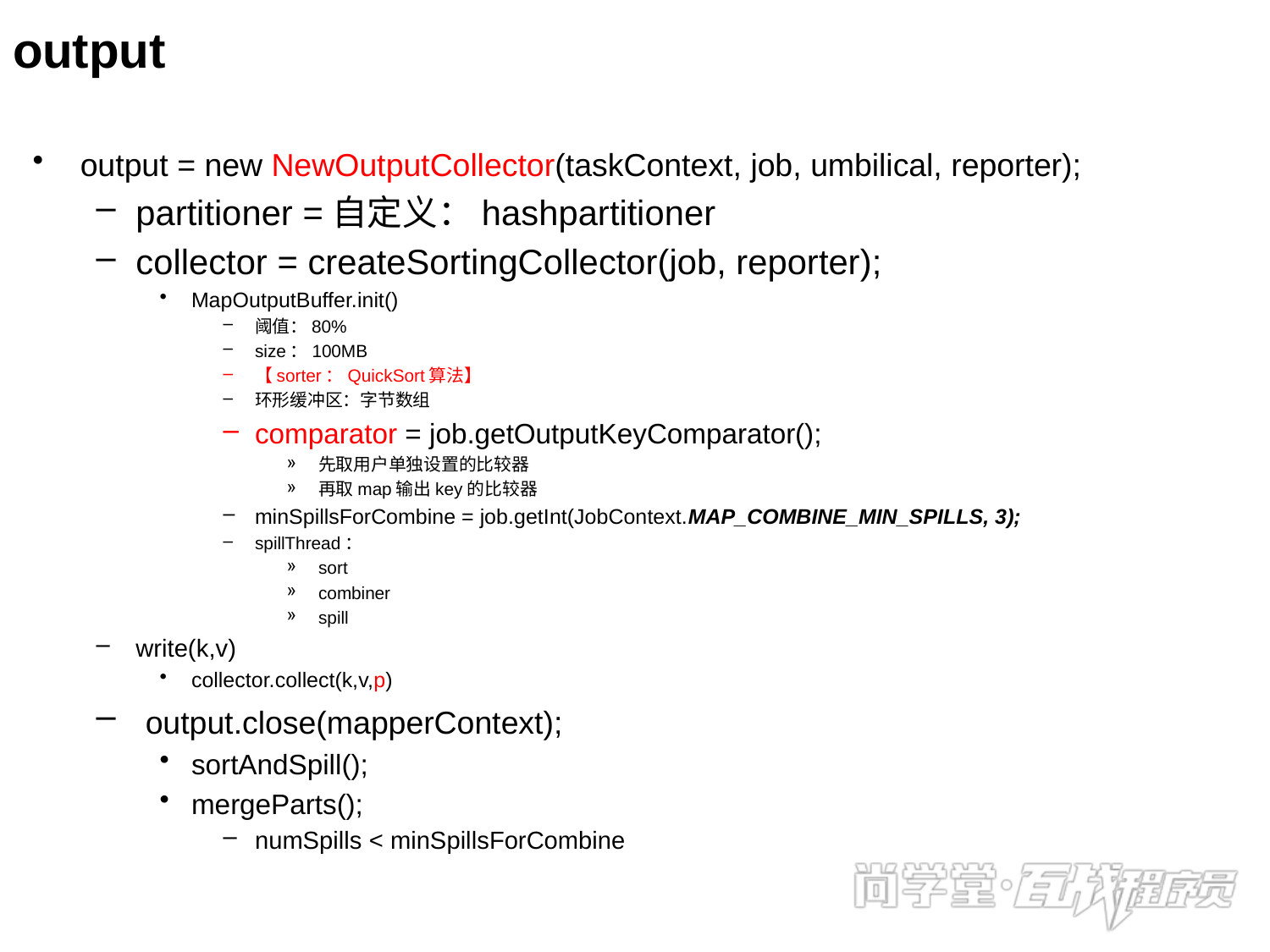

# output
output = new NewOutputCollector(taskContext, job, umbilical, reporter);
partitioner =自定义：hashpartitioner
collector = createSortingCollector(job, reporter);
MapOutputBuffer.init()
阈值：80%
size：100MB
【sorter：QuickSort算法】
环形缓冲区：字节数组
comparator = job.getOutputKeyComparator();
先取用户单独设置的比较器
再取map输出key的比较器
minSpillsForCombine = job.getInt(JobContext.MAP_COMBINE_MIN_SPILLS, 3);
spillThread：
sort
combiner
spill
write(k,v)
collector.collect(k,v,p)
 output.close(mapperContext);
sortAndSpill();
mergeParts();
numSpills < minSpillsForCombine